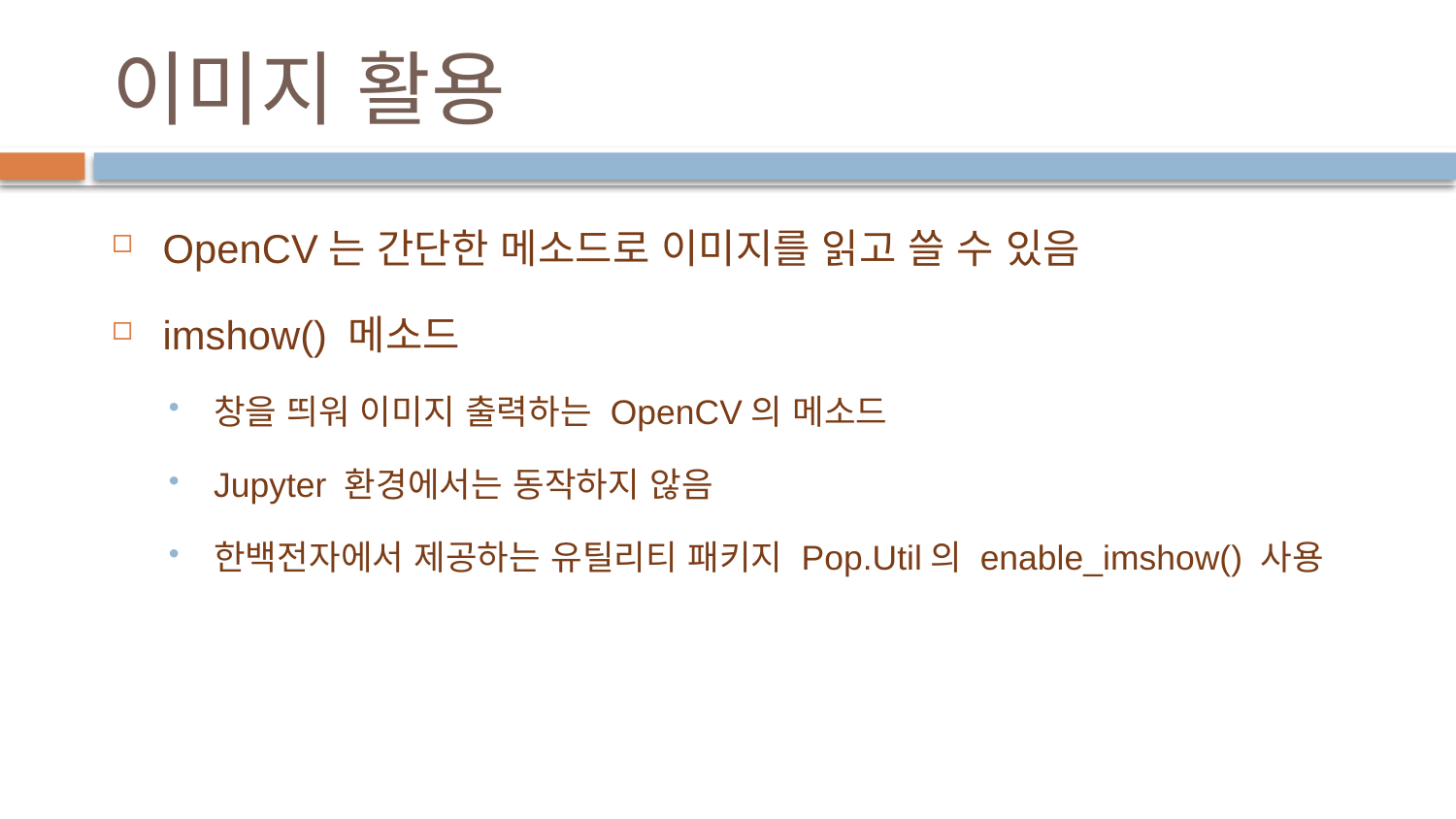

# 이미지 활용
OpenCV는 간단한 메소드로 이미지를 읽고 쓸 수 있음
imshow() 메소드
창을 띄워 이미지 출력하는 OpenCV의 메소드
Jupyter 환경에서는 동작하지 않음
한백전자에서 제공하는 유틸리티 패키지 Pop.Util의 enable_imshow() 사용